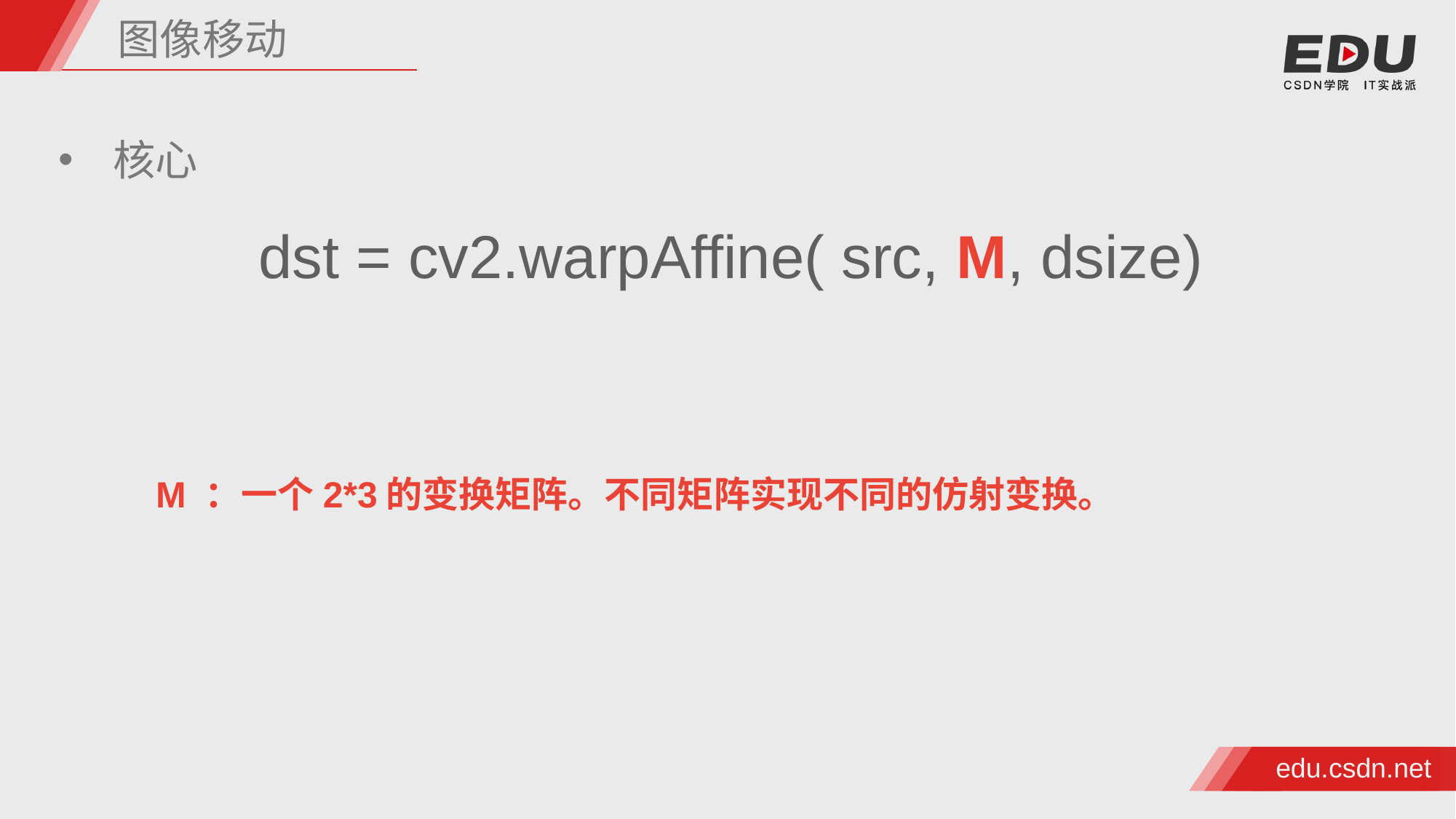

图像移动

核心
dst = cv2.warpAffine( src, M, dsize)
M ：一个2*3的变换矩阵。不同矩阵实现不同的仿射变换。